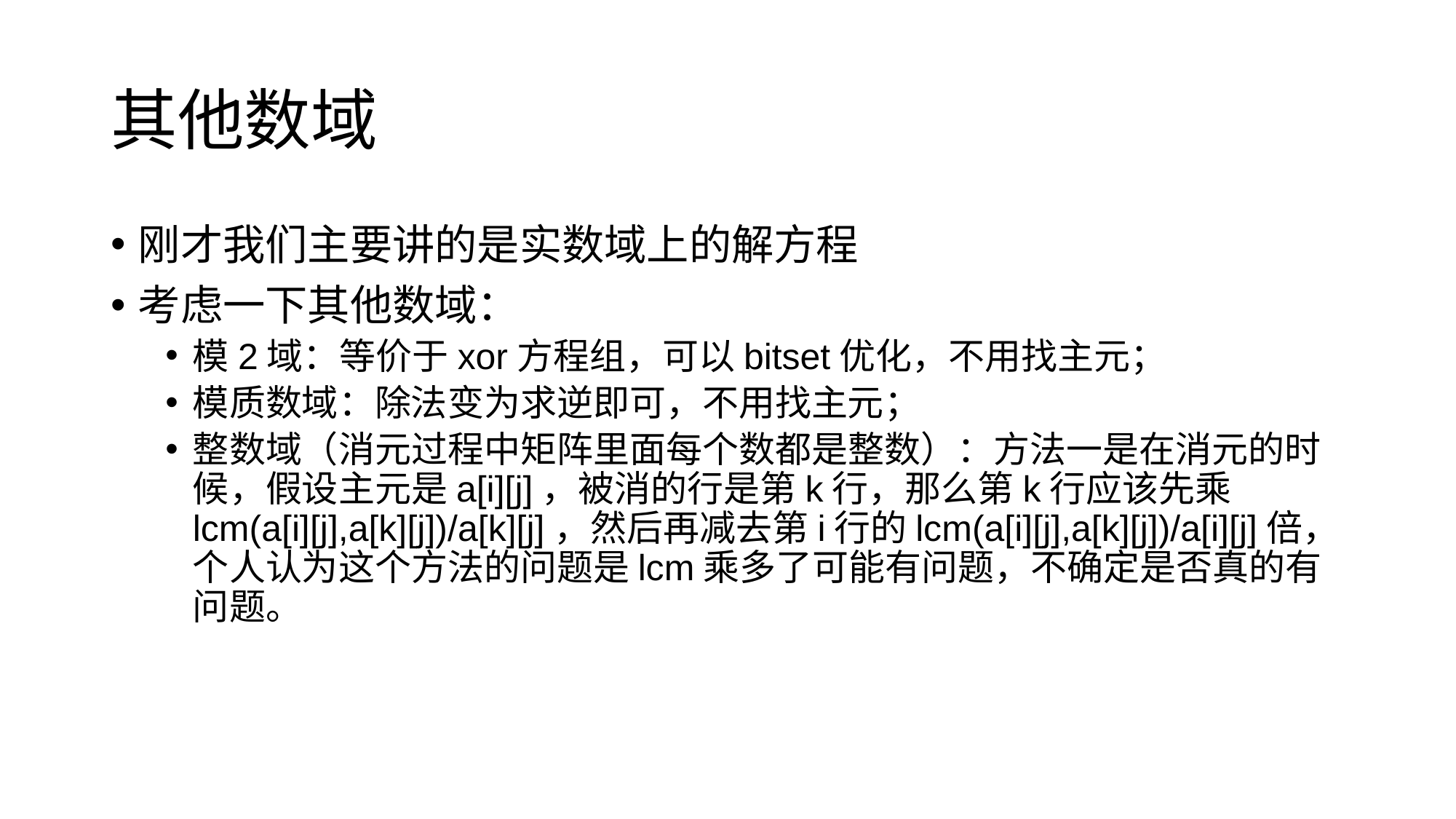

# 其他数域
刚才我们主要讲的是实数域上的解方程
考虑一下其他数域：
模2域：等价于xor方程组，可以bitset优化，不用找主元；
模质数域：除法变为求逆即可，不用找主元；
整数域（消元过程中矩阵里面每个数都是整数）：方法一是在消元的时候，假设主元是a[i][j]，被消的行是第k行，那么第k行应该先乘lcm(a[i][j],a[k][j])/a[k][j]，然后再减去第i行的lcm(a[i][j],a[k][j])/a[i][j]倍，个人认为这个方法的问题是lcm乘多了可能有问题，不确定是否真的有问题。